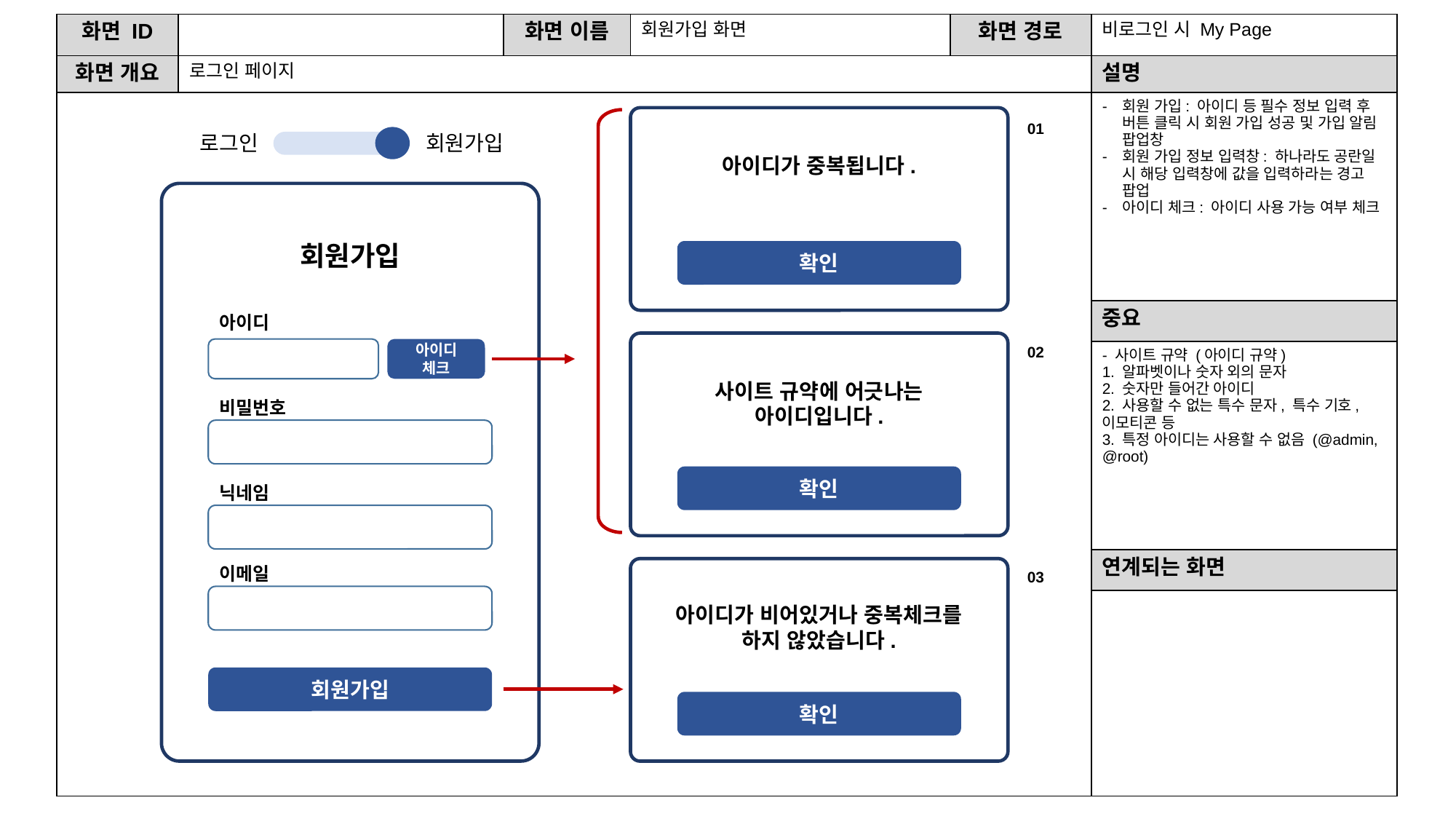

| 화면 ID |  | 화면 이름 | 회원가입 화면 | 화면 경로 | 비로그인 시 My Page |
| --- | --- | --- | --- | --- | --- |
| 화면 개요 | 로그인 페이지 |  |  |  | 설명 |
|  |  |  |  |  | 회원 가입: 아이디 등 필수 정보 입력 후 버튼 클릭 시 회원 가입 성공 및 가입 알림 팝업창 회원 가입 정보 입력창: 하나라도 공란일 시 해당 입력창에 값을 입력하라는 경고 팝업 아이디 체크: 아이디 사용 가능 여부 체크 |
|  |  |  |  |  | 중요 |
|  |  |  |  |  | - 사이트 규약 (아이디 규약) 1. 알파벳이나 숫자 외의 문자 2. 숫자만 들어간 아이디 2. 사용할 수 없는 특수 문자, 특수 기호, 이모티콘 등 3. 특정 아이디는 사용할 수 없음 (@admin, @root) |
|  |  |  |  |  | 연계되는 화면 |
|  |  |  |  |  |  |

아이디가 중복됩니다.
확인

01
로그인
회원가입

회원가입
아이디

아이디 체크
비밀번호

닉네임

이메일

회원가입

사이트 규약에 어긋나는 아이디입니다.
확인
02

아이디가 비어있거나 중복체크를 하지 않았습니다.
확인
03